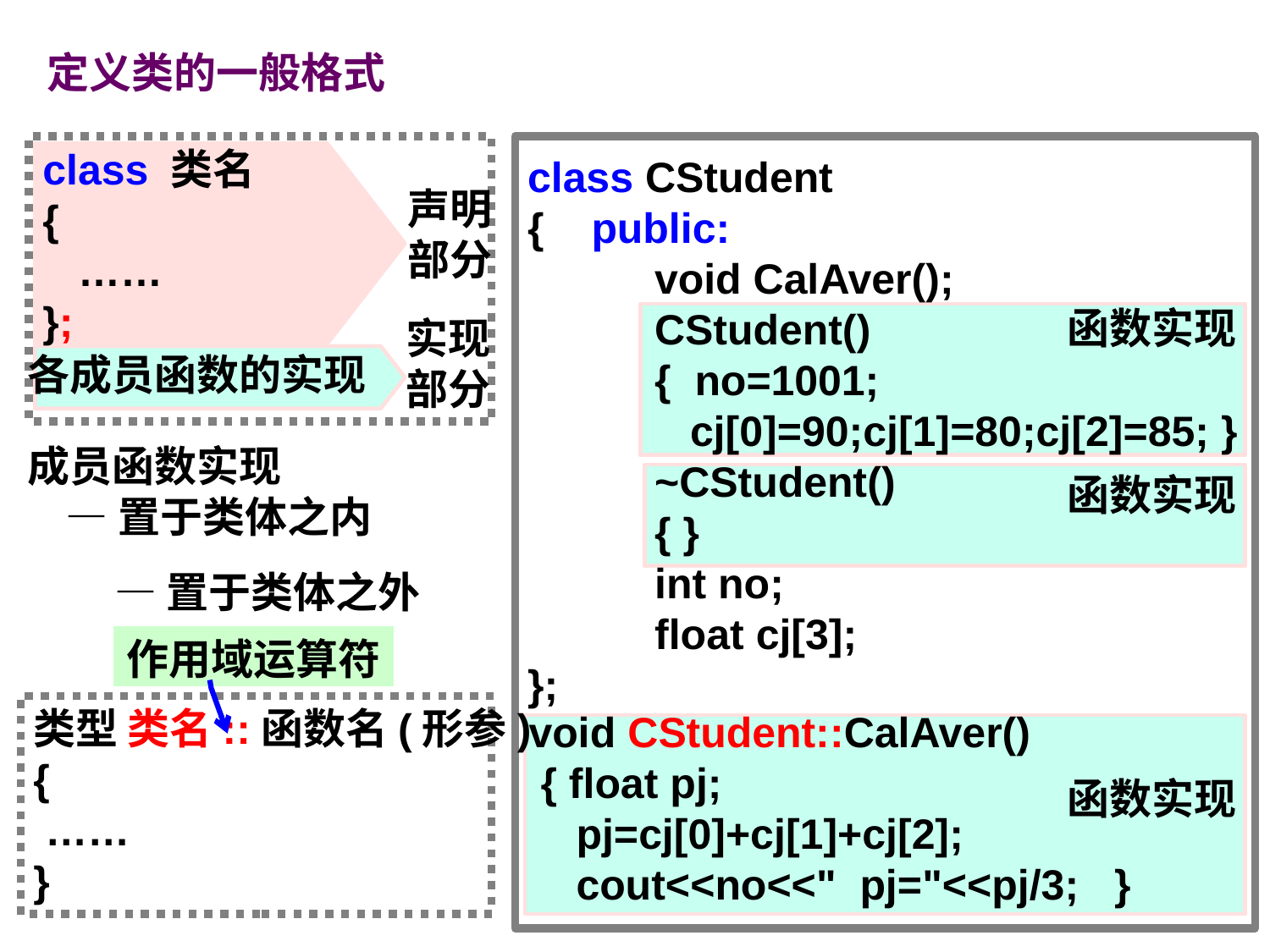

定义类的一般格式

class 类名
{
   ……
};

class CStudent
{    public:
	void CalAver();
	CStudent()
	{  no=1001;
	   cj[0]=90;cj[1]=80;cj[2]=85; }
	~CStudent()
	{ }
  	int no;
	float cj[3];
};
声明部分
函数实现

实现部分
各成员函数的实现

成员函数实现
    —置于类体之内
函数实现

—置于类体之外
作用域运算符

类型 类名::函数名(形参)
{
 ……
}
void CStudent::CalAver()
 { float pj;
    pj=cj[0]+cj[1]+cj[2];
    cout<<no<<"  pj="<<pj/3;   }

函数实现